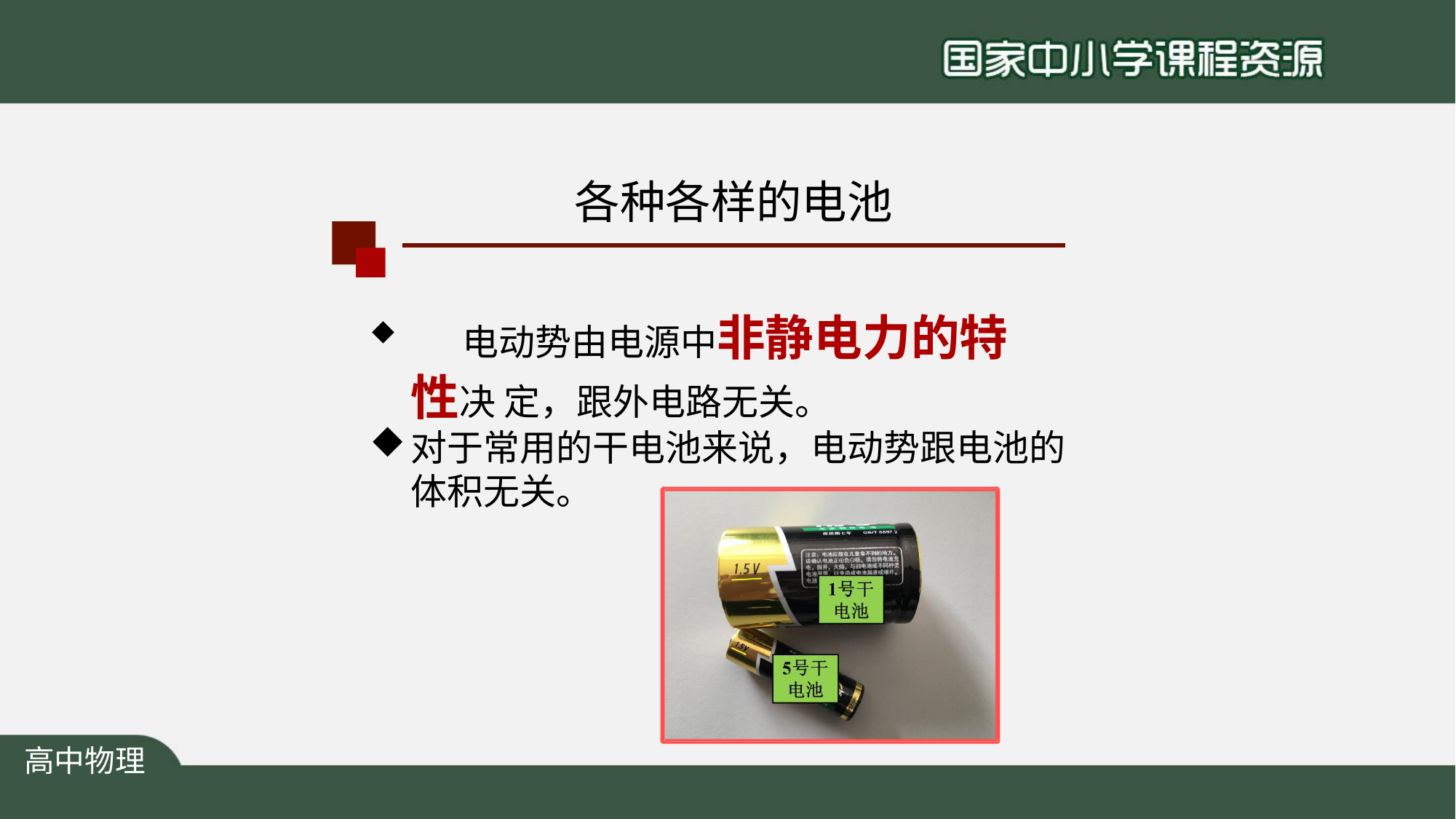

# 各种各样的电池

	电动势由电源中非静电力的特性决 定，跟外电路无关。
对于常用的干电池来说，电动势跟电池的 体积无关。

高中物理